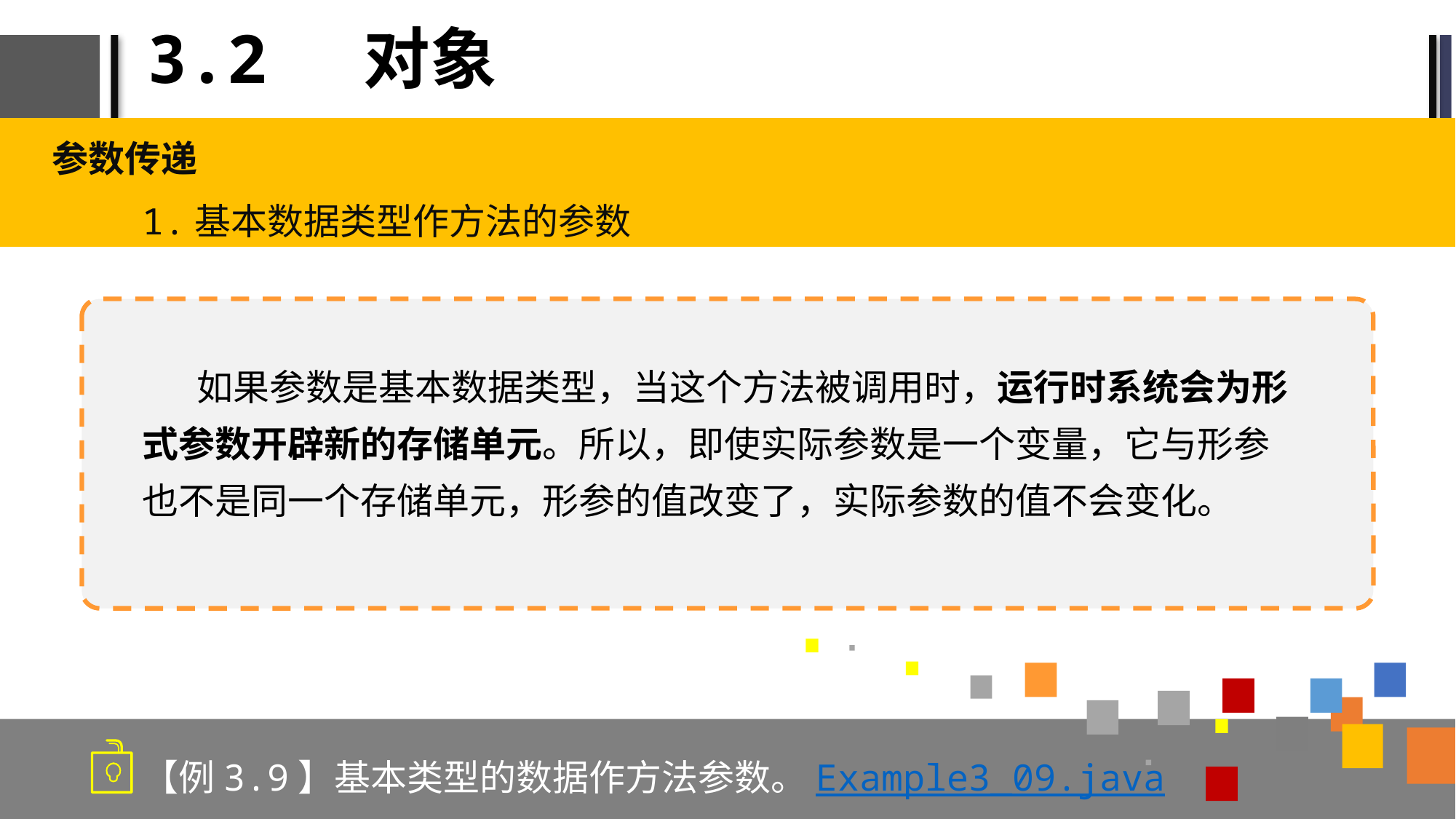

# 3.2  对象

参数传递

1.基本数据类型作方法的参数

如果参数是基本数据类型，当这个方法被调用时，运行时系统会为形式参数开辟新的存储单元。所以，即使实际参数是一个变量，它与形参也不是同一个存储单元，形参的值改变了，实际参数的值不会变化。

【例3.9】基本类型的数据作方法参数。Example3_09.java